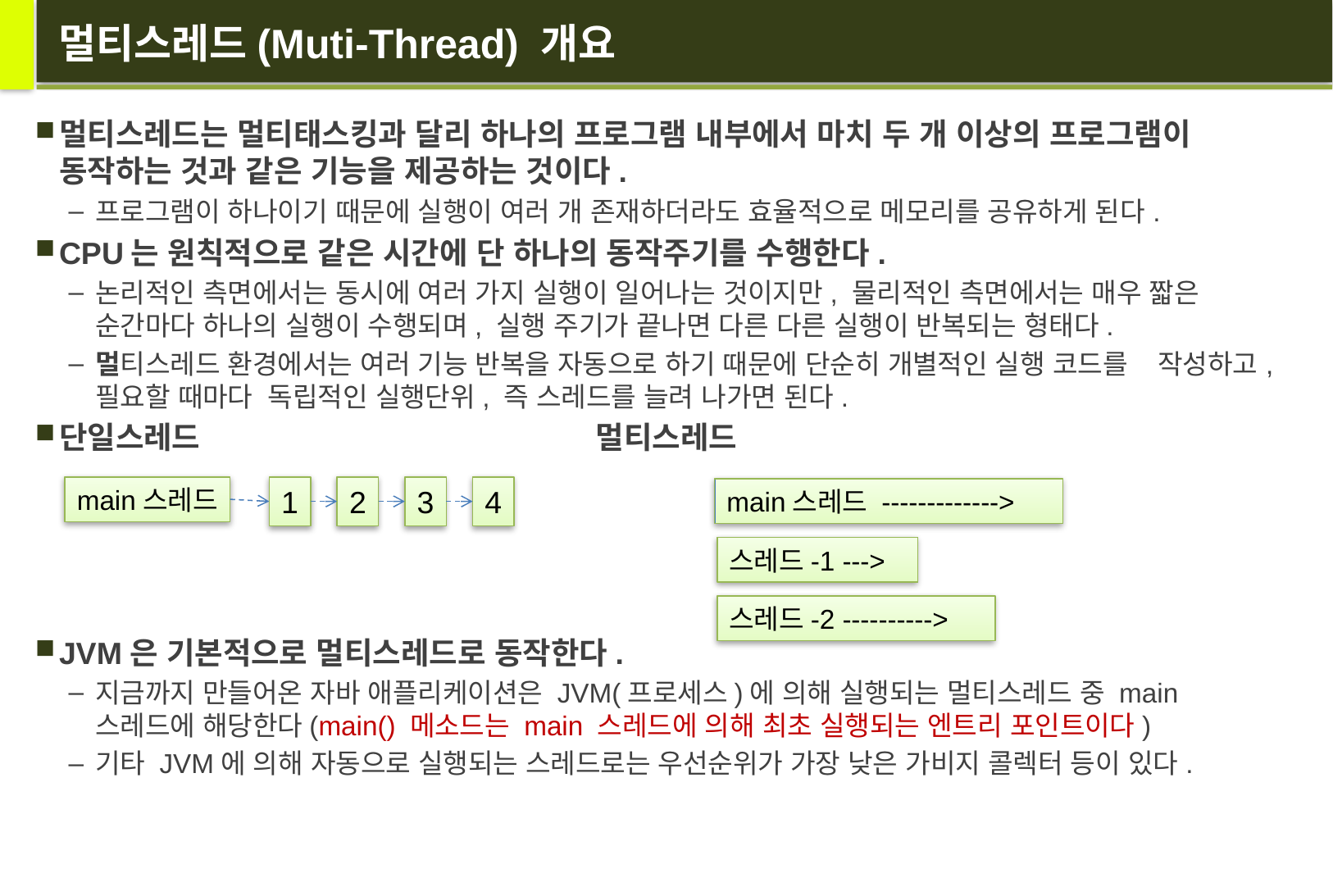

# 멀티스레드(Muti-Thread) 개요
멀티스레드는 멀티태스킹과 달리 하나의 프로그램 내부에서 마치 두 개 이상의 프로그램이 동작하는 것과 같은 기능을 제공하는 것이다.
프로그램이 하나이기 때문에 실행이 여러 개 존재하더라도 효율적으로 메모리를 공유하게 된다.
CPU는 원칙적으로 같은 시간에 단 하나의 동작주기를 수행한다.
논리적인 측면에서는 동시에 여러 가지 실행이 일어나는 것이지만, 물리적인 측면에서는 매우 짧은 순간마다 하나의 실행이 수행되며, 실행 주기가 끝나면 다른 다른 실행이 반복되는 형태다.
멀티스레드 환경에서는 여러 기능 반복을 자동으로 하기 때문에 단순히 개별적인 실행 코드를    작성하고, 필요할 때마다  독립적인 실행단위, 즉 스레드를 늘려 나가면 된다.
단일스레드                                              멀티스레드

JVM은 기본적으로 멀티스레드로 동작한다.
지금까지 만들어온 자바 애플리케이션은 JVM(프로세스)에 의해 실행되는 멀티스레드 중 main    스레드에 해당한다(main() 메소드는 main 스레드에 의해 최초 실행되는 엔트리 포인트이다)
기타 JVM에 의해 자동으로 실행되는 스레드로는 우선순위가 가장 낮은 가비지 콜렉터 등이 있다.
main스레드
1
2
3
4
main스레드 ------------->
스레드-1 --->
스레드-2 ---------->